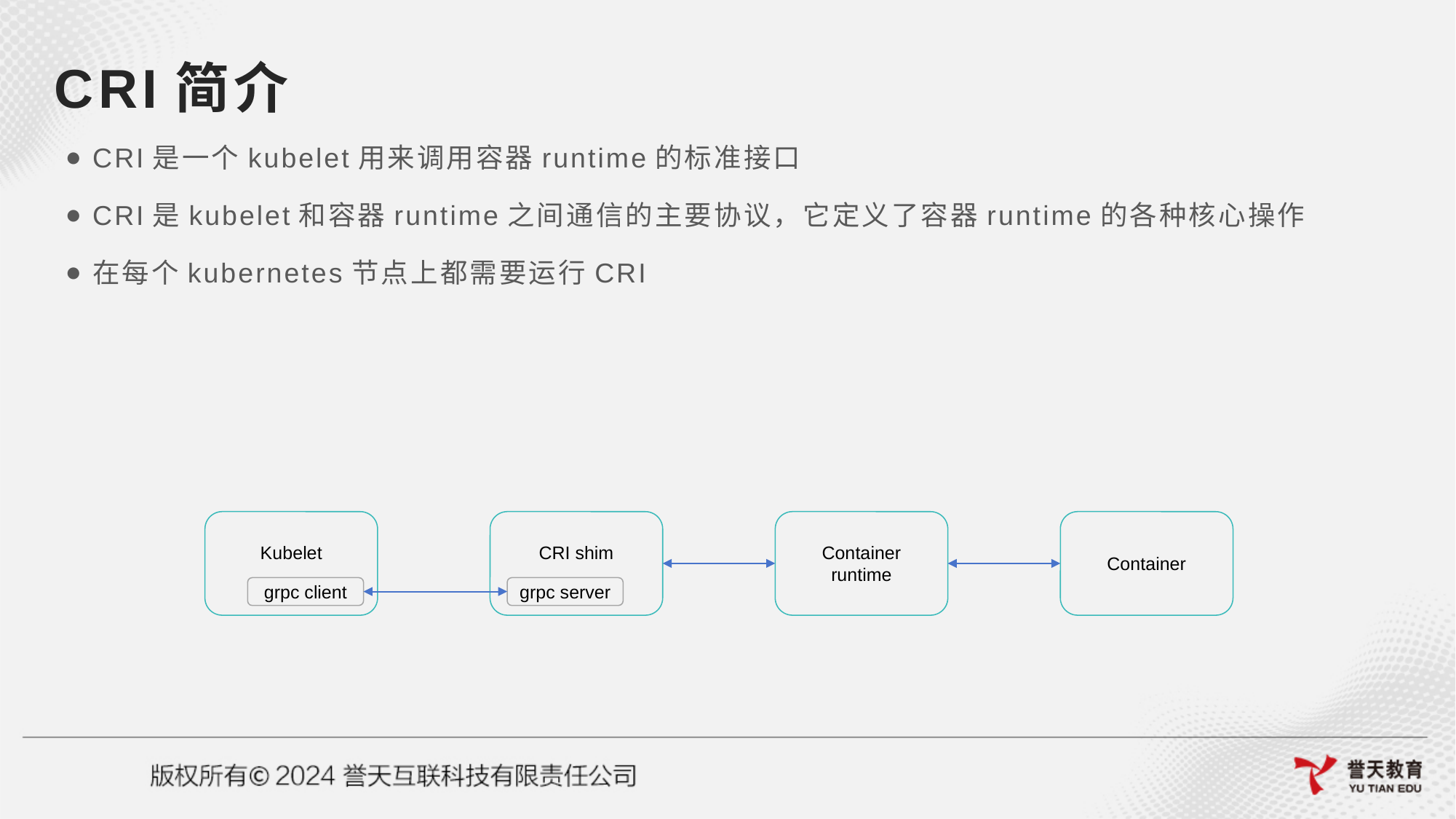

# CRI简介
CRI是一个kubelet用来调用容器runtime的标准接口
CRI是kubelet和容器runtime之间通信的主要协议，它定义了容器runtime的各种核心操作
在每个kubernetes节点上都需要运行CRI
Kubelet

CRI shim

Container runtime
Container
grpc client
grpc server